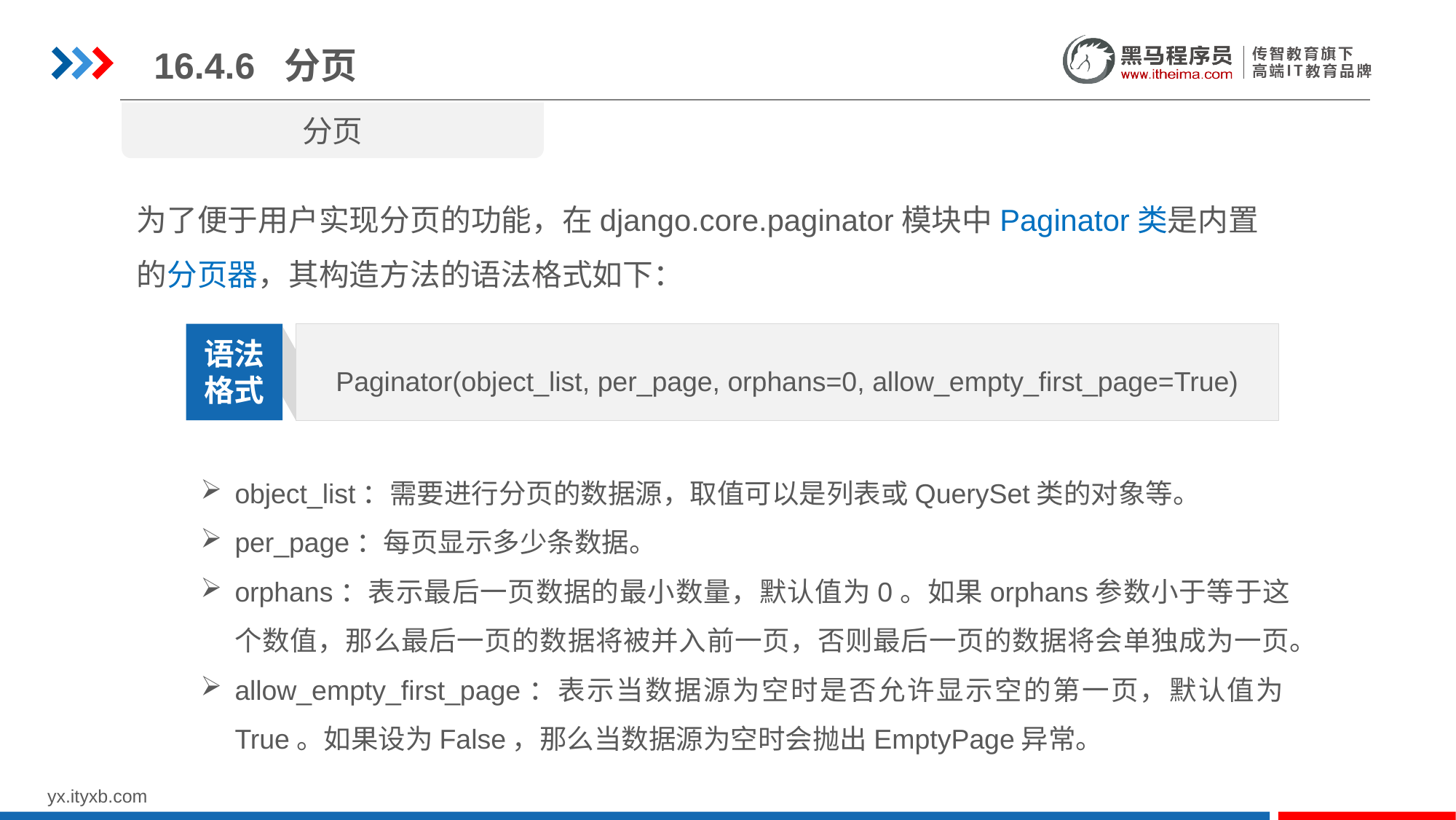

16.4.6  分页

分页
为了便于用户实现分页的功能，在django.core.paginator模块中Paginator类是内置的分页器，其构造方法的语法格式如下：

Paginator(object_list, per_page, orphans=0, allow_empty_first_page=True)

语法
格式
object_list：需要进行分页的数据源，取值可以是列表或QuerySet类的对象等。
per_page：每页显示多少条数据。
orphans：表示最后一页数据的最小数量，默认值为0。如果orphans参数小于等于这个数值，那么最后一页的数据将被并入前一页，否则最后一页的数据将会单独成为一页。
allow_empty_first_page：表示当数据源为空时是否允许显示空的第一页，默认值为True。如果设为False，那么当数据源为空时会抛出EmptyPage异常。